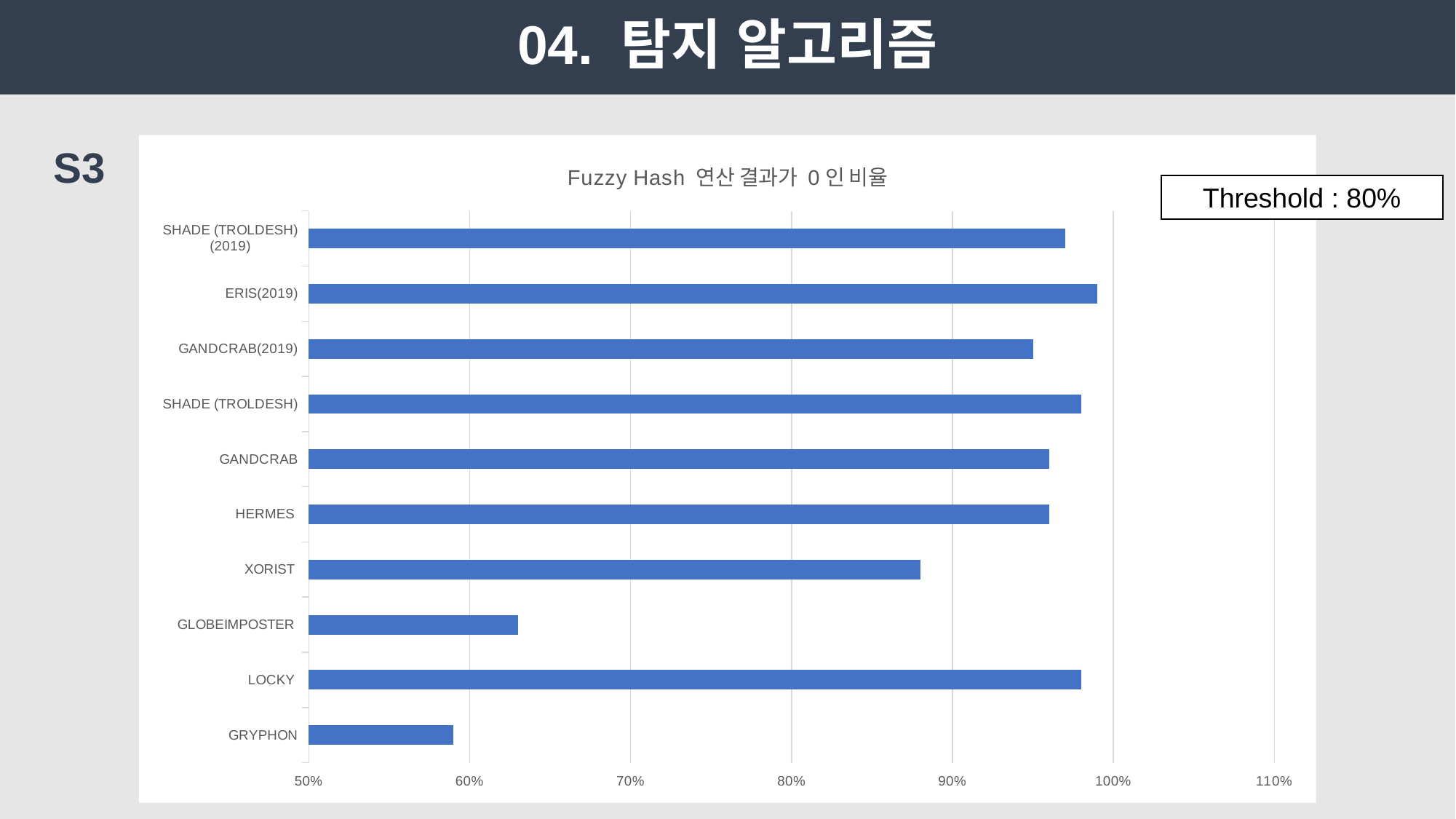

# 04. 탐지 알고리즘
S3

### Chart: Fuzzy Hash 연산 결과가 0인 비율

| Category | 파일 변화율 |
|---|---|
| GRYPHON | 0.59 |
| LOCKY  | 0.98 |
| GLOBEIMPOSTER  | 0.63 |
| XORIST  | 0.88 |
| HERMES  | 0.96 |
| GANDCRAB | 0.96 |
| SHADE (TROLDESH) | 0.98 |
| GANDCRAB(2019) | 0.95 |
| ERIS(2019) | 0.99 |
| SHADE (TROLDESH) (2019) | 0.97 |
Threshold : 80%